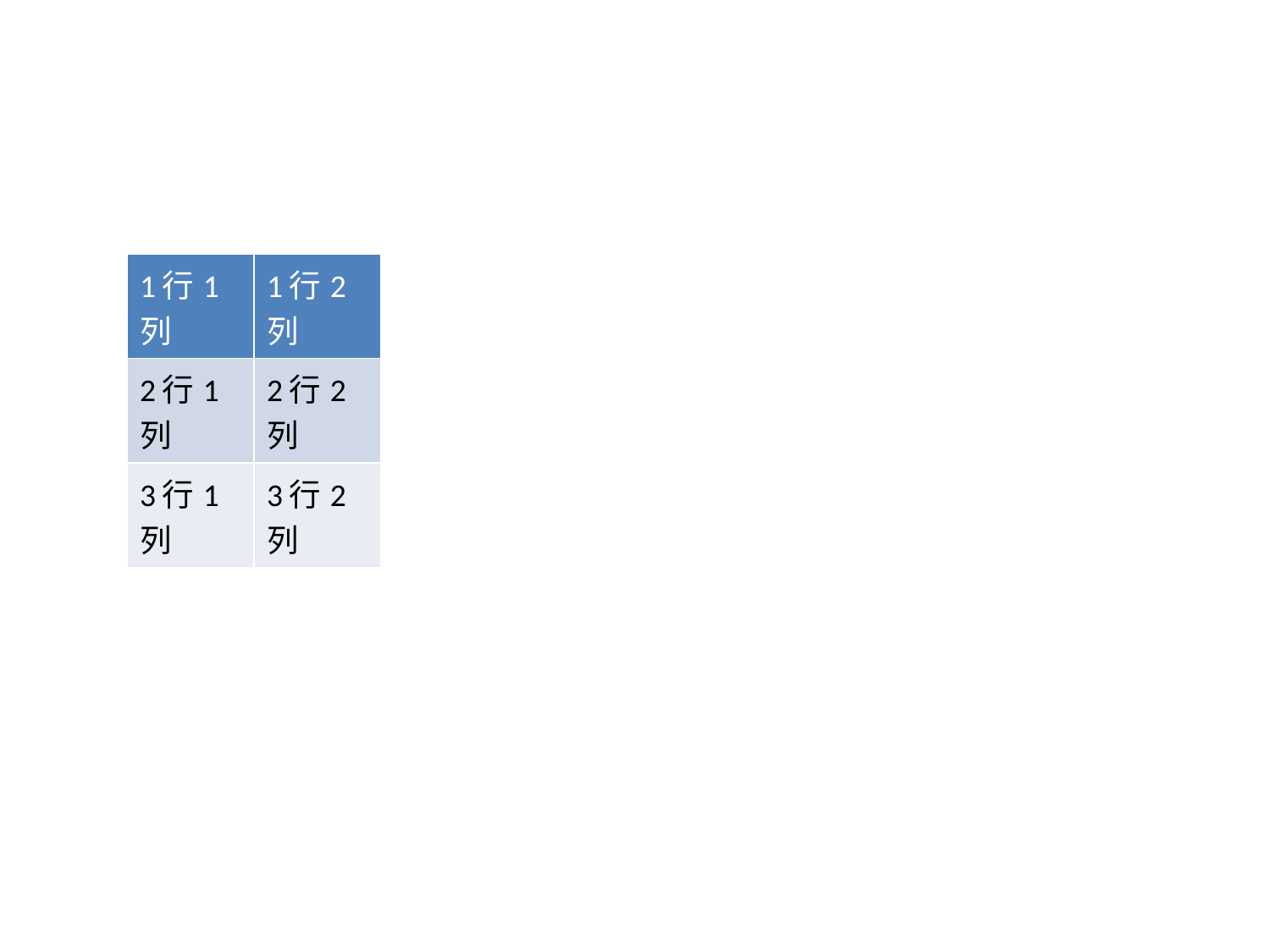

| 1行1列 | 1行2列 |
| --- | --- |
| 2行1列 | 2行2列 |
| 3行1列 | 3行2列 |